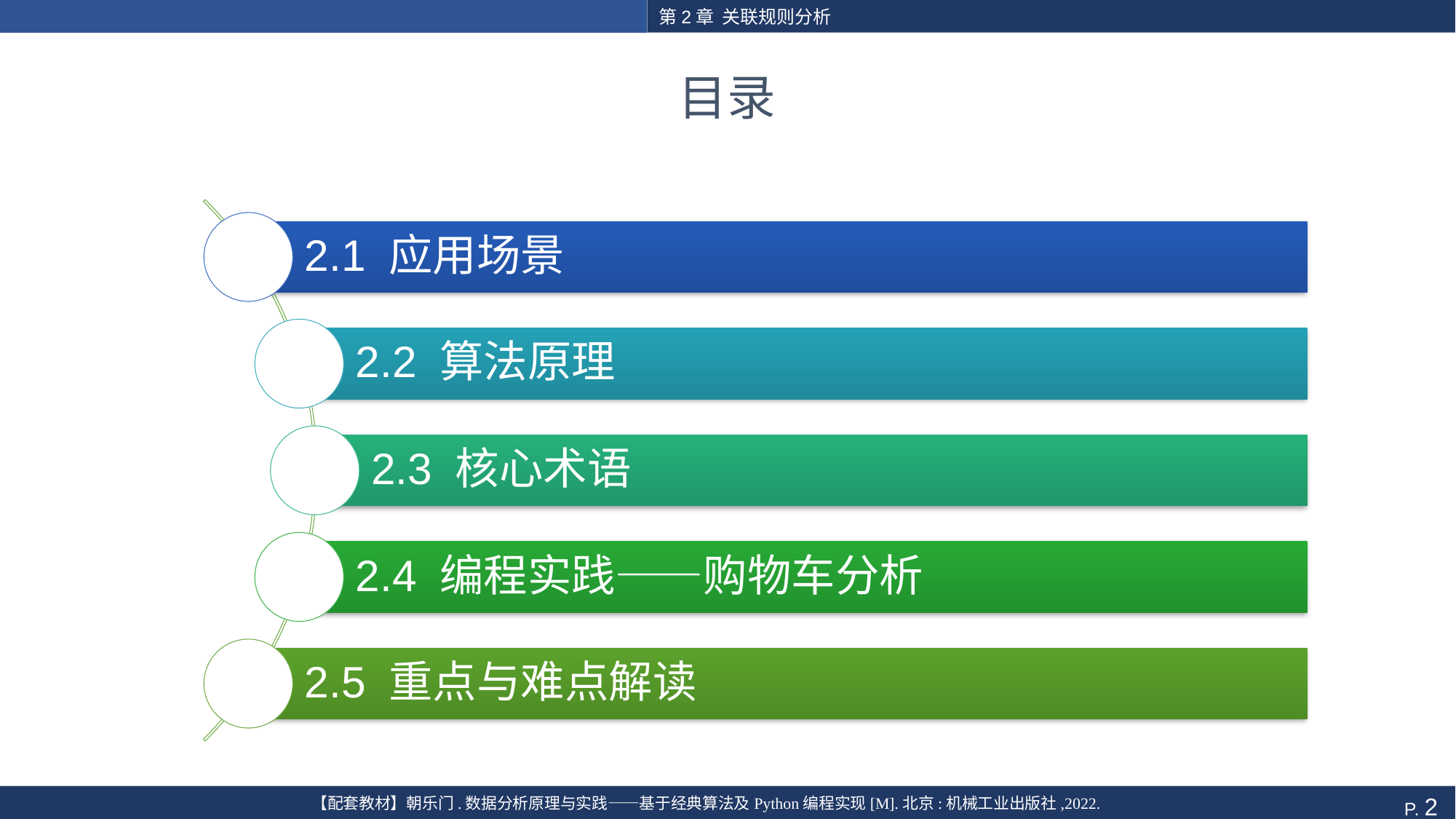

第2章  关联规则分析
# 目录
2.1 应用场景
2.2 算法原理
2.3 核心术语
2.4 编程实践——购物车分析
2.5 重点与难点解读